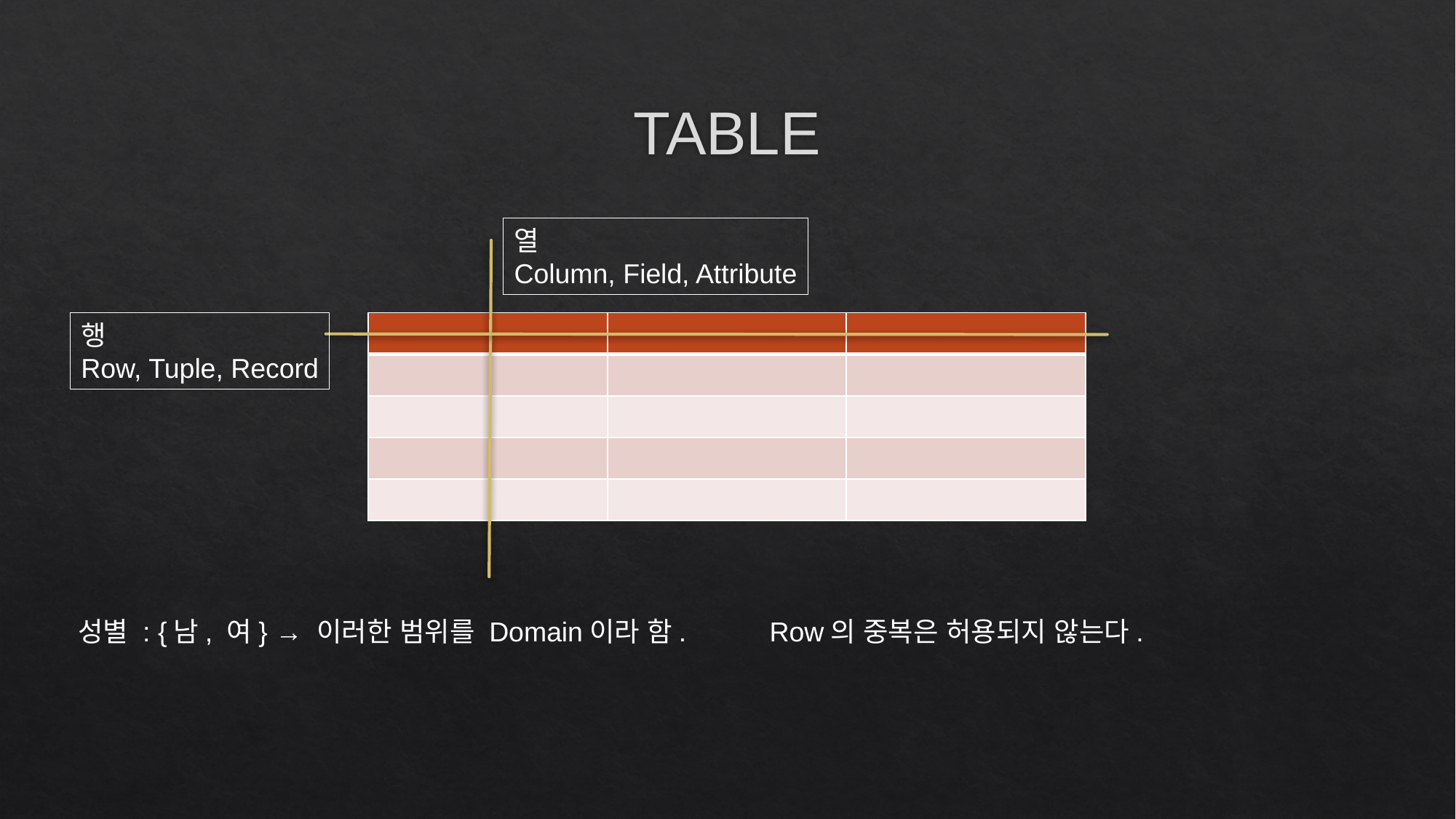

# TABLE
열
Column, Field, Attribute
행
Row, Tuple, Record
|  |  |  |
| --- | --- | --- |
|  |  |  |
|  |  |  |
|  |  |  |
|  |  |  |
Row의 중복은 허용되지 않는다.
성별 : {남, 여} → 이러한 범위를 Domain이라 함.